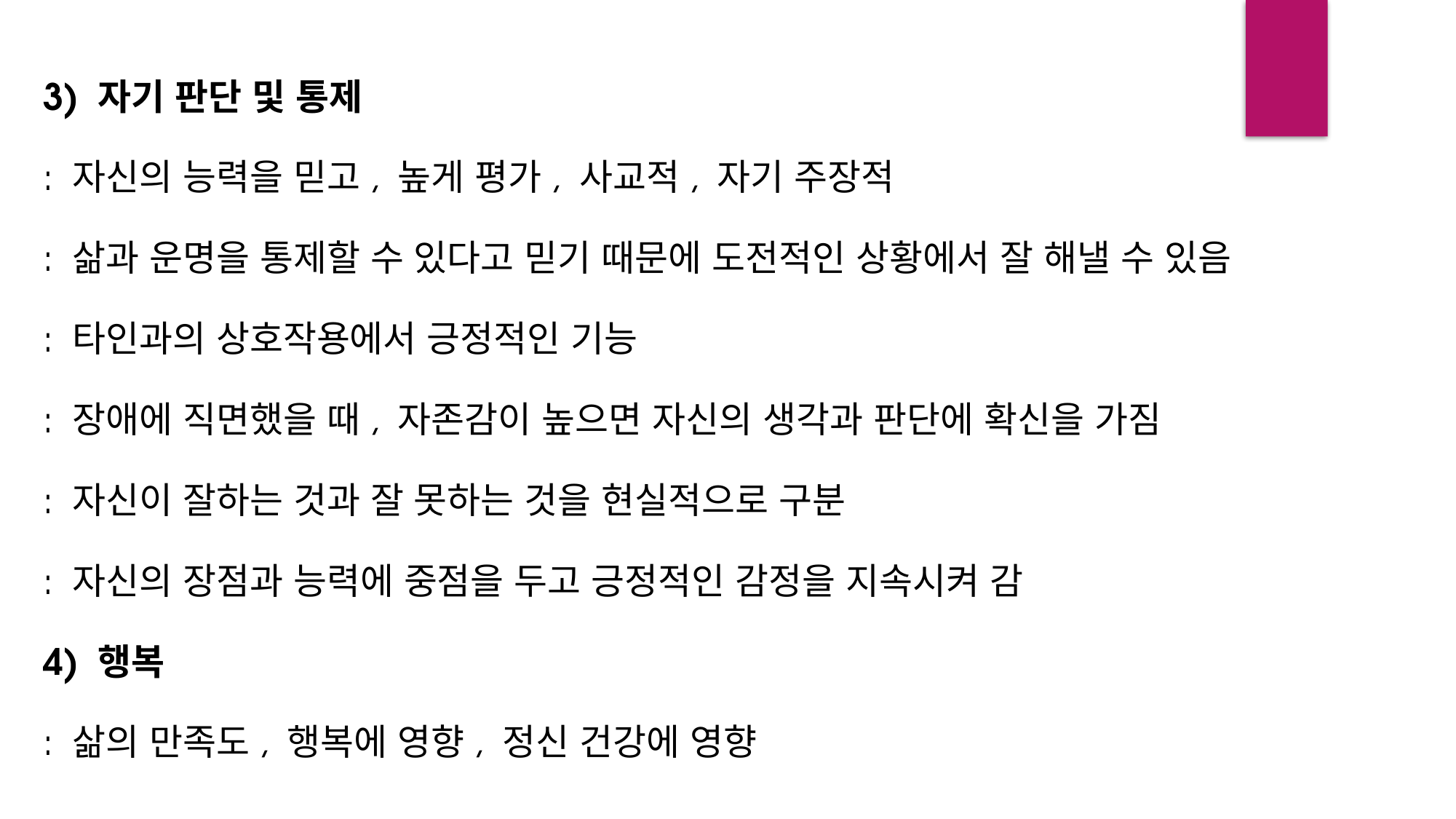

3) 자기 판단 및 통제
: 자신의 능력을 믿고, 높게 평가, 사교적, 자기 주장적
: 삶과 운명을 통제할 수 있다고 믿기 때문에 도전적인 상황에서 잘 해낼 수 있음
: 타인과의 상호작용에서 긍정적인 기능
: 장애에 직면했을 때, 자존감이 높으면 자신의 생각과 판단에 확신을 가짐
: 자신이 잘하는 것과 잘 못하는 것을 현실적으로 구분
: 자신의 장점과 능력에 중점을 두고 긍정적인 감정을 지속시켜 감
4) 행복
: 삶의 만족도, 행복에 영향, 정신 건강에 영향